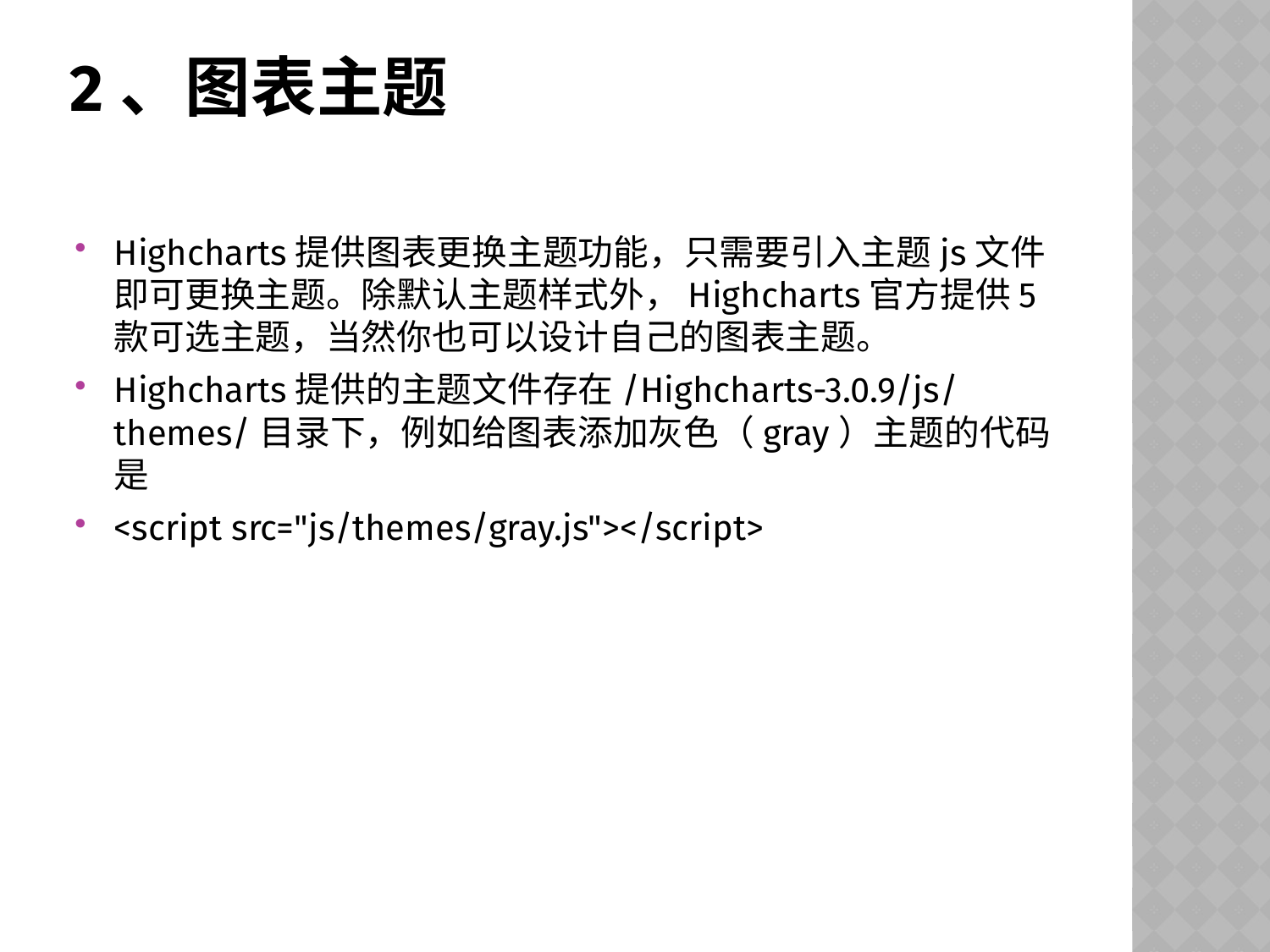

# 2、图表主题
Highcharts提供图表更换主题功能，只需要引入主题js文件即可更换主题。除默认主题样式外，Highcharts官方提供5款可选主题，当然你也可以设计自己的图表主题。
Highcharts提供的主题文件存在/Highcharts-3.0.9/js/themes/目录下，例如给图表添加灰色（gray）主题的代码是
<script src="js/themes/gray.js"></script>